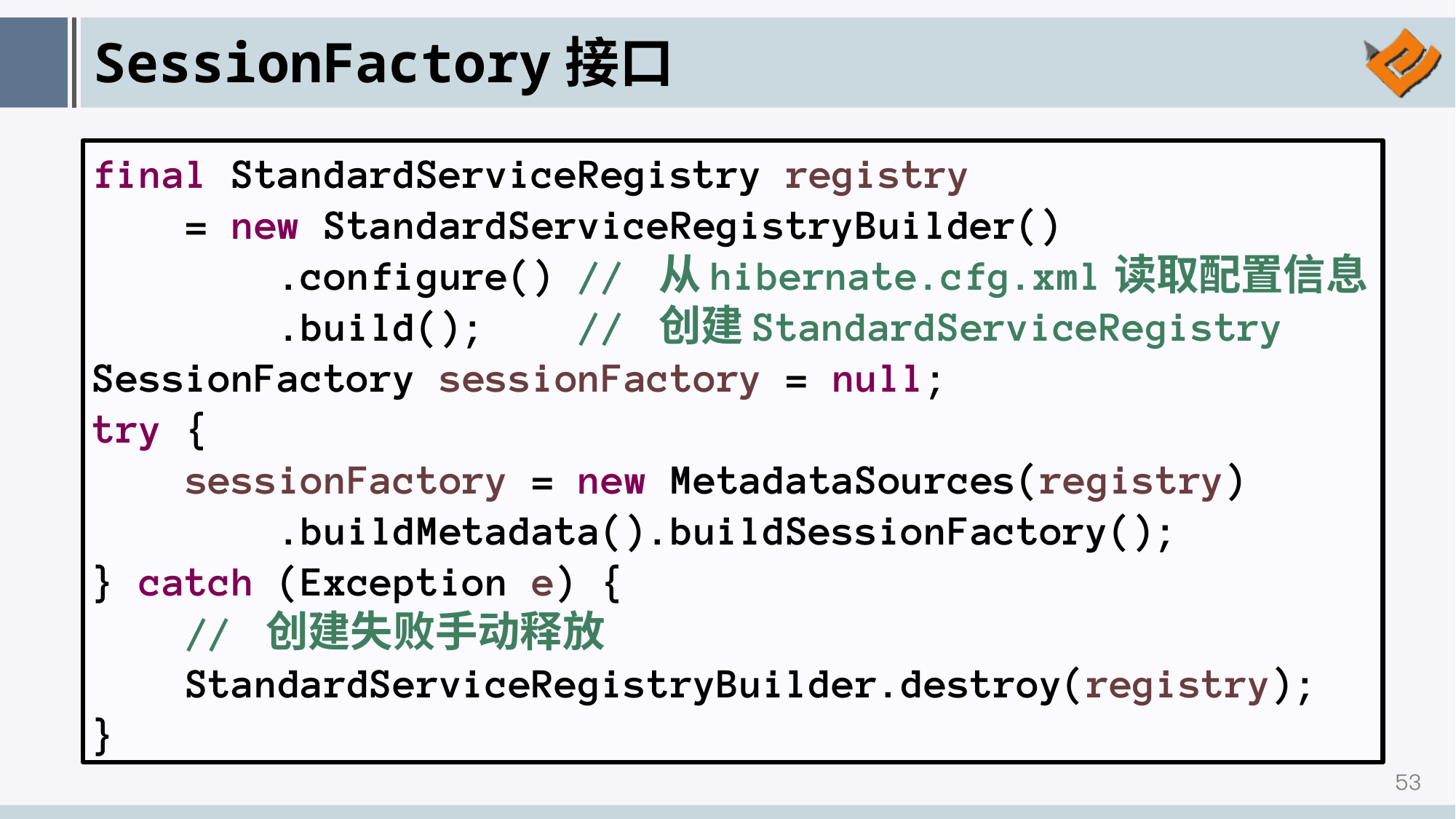

# SessionFactory接口
final StandardServiceRegistry registry
    = new StandardServiceRegistryBuilder()
        .configure() // 从hibernate.cfg.xml读取配置信息
        .build();    // 创建StandardServiceRegistry
SessionFactory sessionFactory = null;
try {
    sessionFactory = new MetadataSources(registry)
        .buildMetadata().buildSessionFactory();
} catch (Exception e) {
    // 创建失败手动释放
    StandardServiceRegistryBuilder.destroy(registry);
}